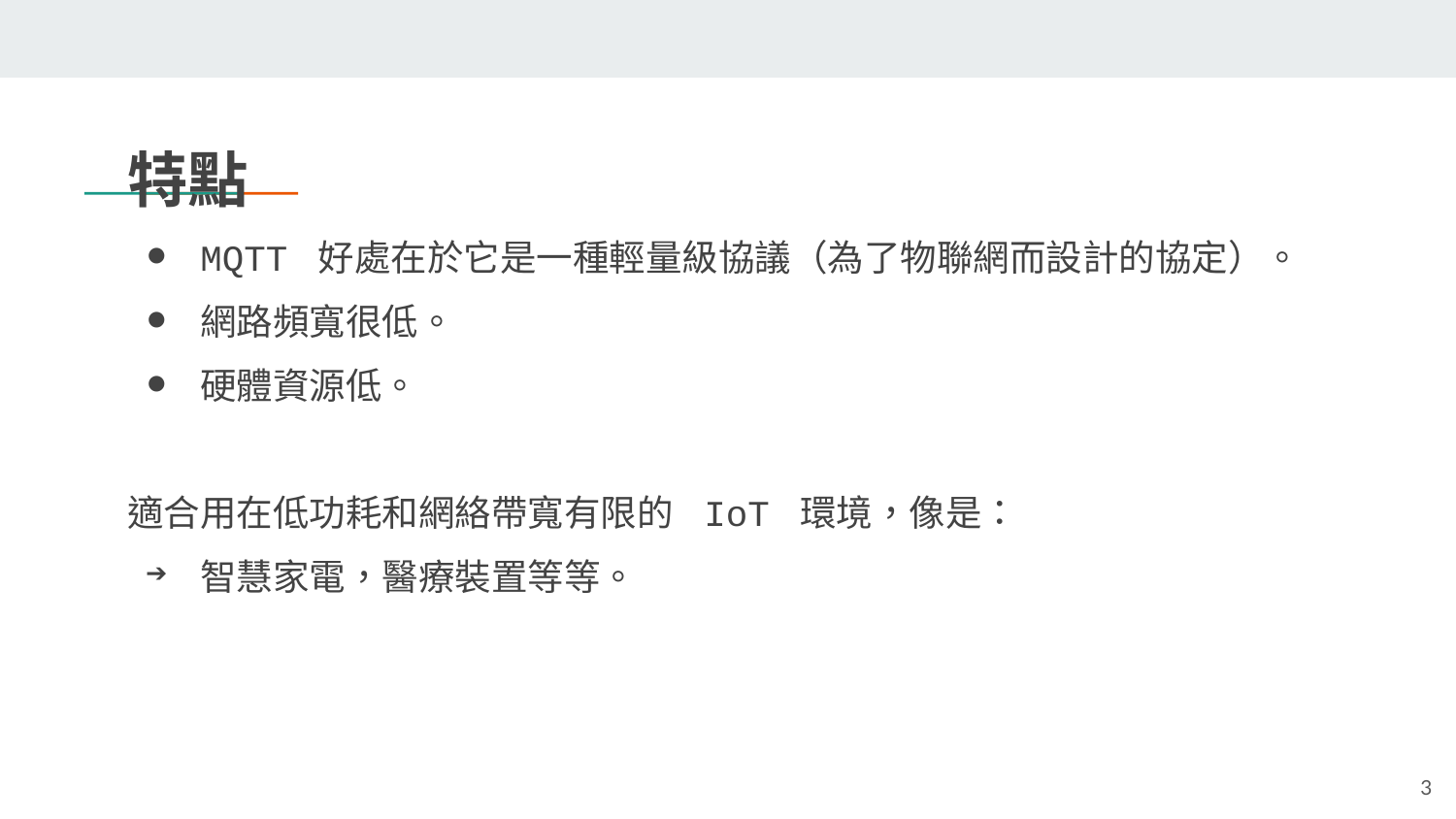

特點
MQTT 好處在於它是一種輕量級協議（為了物聯網而設計的協定）。
網路頻寬很低。
硬體資源低。

適合用在低功耗和網絡帶寬有限的 IoT 環境，像是：
智慧家電，醫療裝置等等。
3